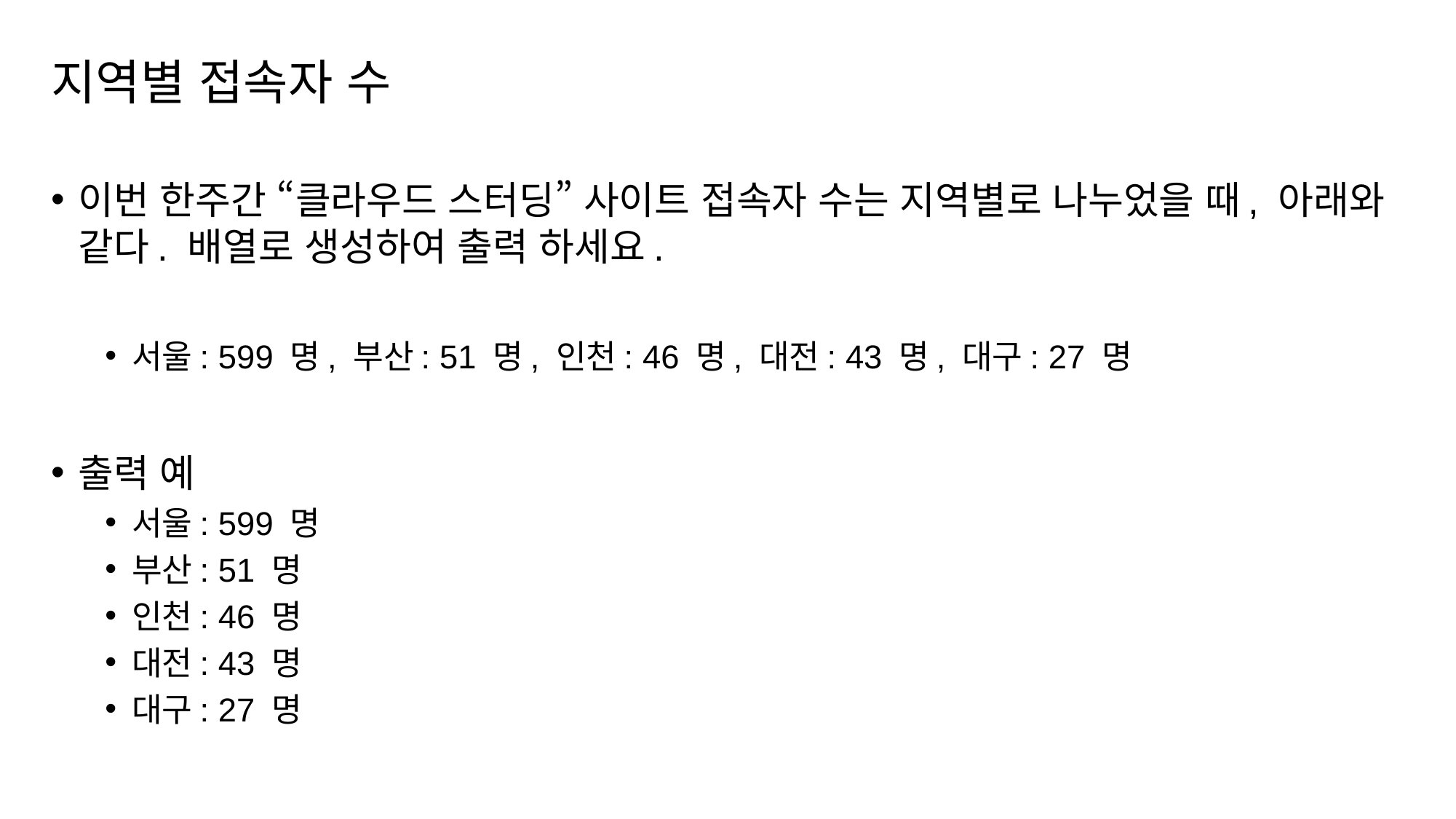

# 지역별 접속자 수
이번 한주간 “클라우드 스터딩” 사이트 접속자 수는 지역별로 나누었을 때, 아래와 같다. 배열로 생성하여 출력 하세요.

서울: 599 명, 부산: 51 명, 인천: 46 명, 대전: 43 명, 대구: 27 명

출력 예
서울: 599 명
부산: 51 명
인천: 46 명
대전: 43 명
대구: 27 명